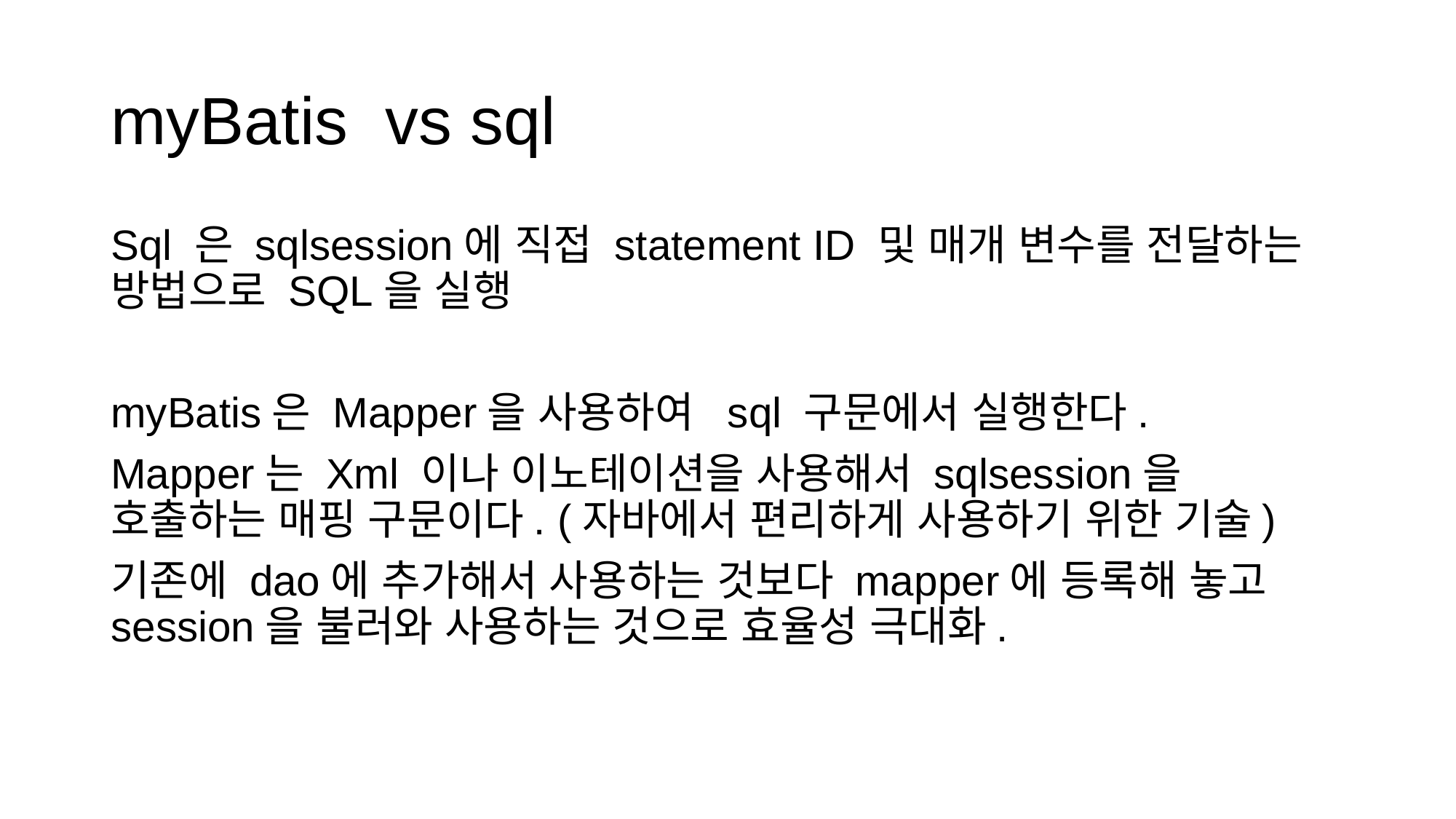

# myBatis  vs sql
Sql 은 sqlsession에 직접 statement ID 및 매개 변수를 전달하는 방법으로 SQL을 실행

myBatis은 Mapper을 사용하여  sql 구문에서 실행한다.
Mapper는 Xml 이나 이노테이션을 사용해서 sqlsession을 호출하는 매핑 구문이다. (자바에서 편리하게 사용하기 위한 기술)
기존에 dao에 추가해서 사용하는 것보다 mapper에 등록해 놓고 session을 불러와 사용하는 것으로 효율성 극대화.